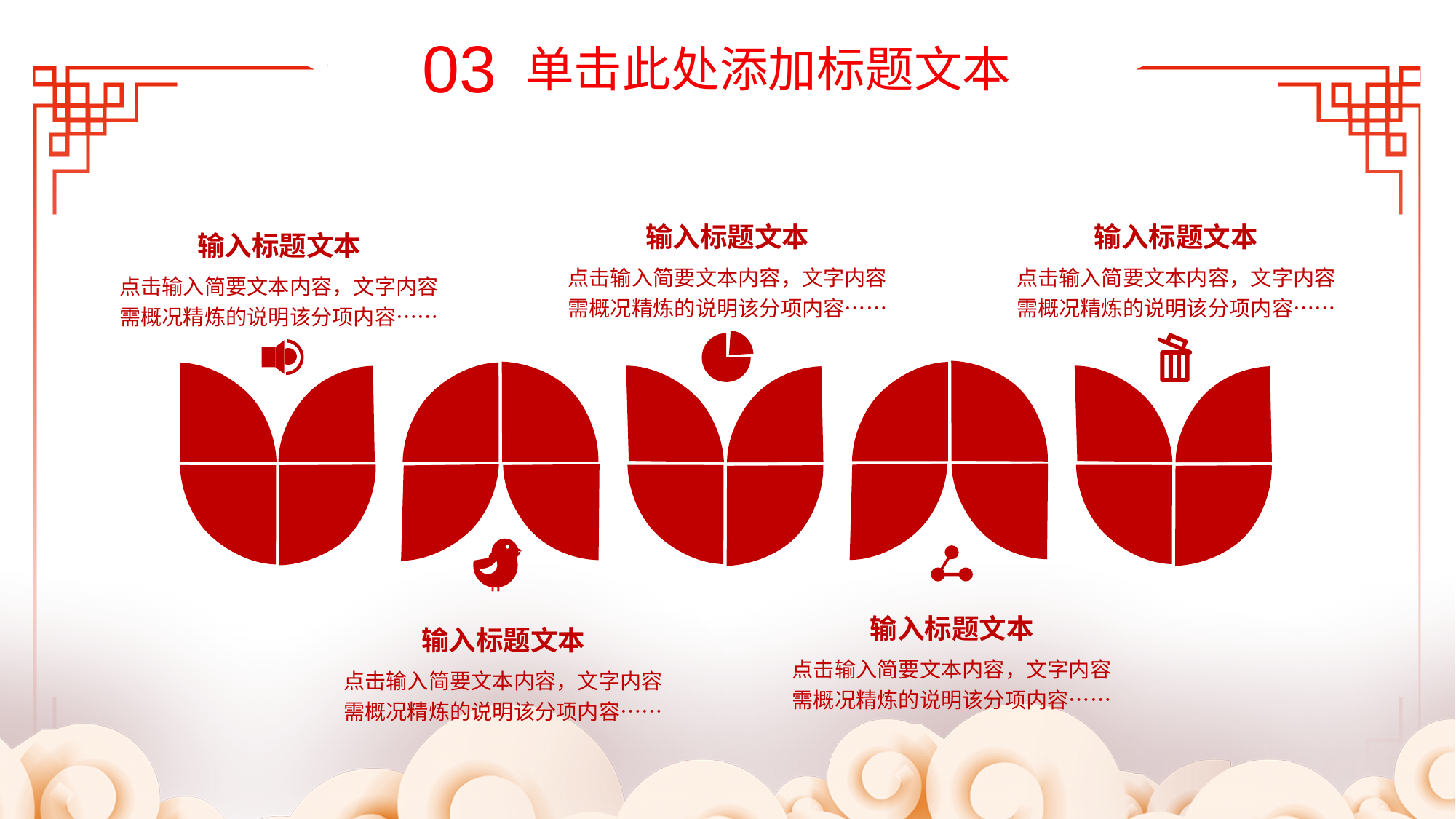

03
单击此处添加标题文本

输入标题文本
点击输入简要文本内容，文字内容需概况精炼的说明该分项内容……

输入标题文本
点击输入简要文本内容，文字内容需概况精炼的说明该分项内容……

输入标题文本
点击输入简要文本内容，文字内容需概况精炼的说明该分项内容……

输入标题文本
点击输入简要文本内容，文字内容需概况精炼的说明该分项内容……

输入标题文本
点击输入简要文本内容，文字内容需概况精炼的说明该分项内容……